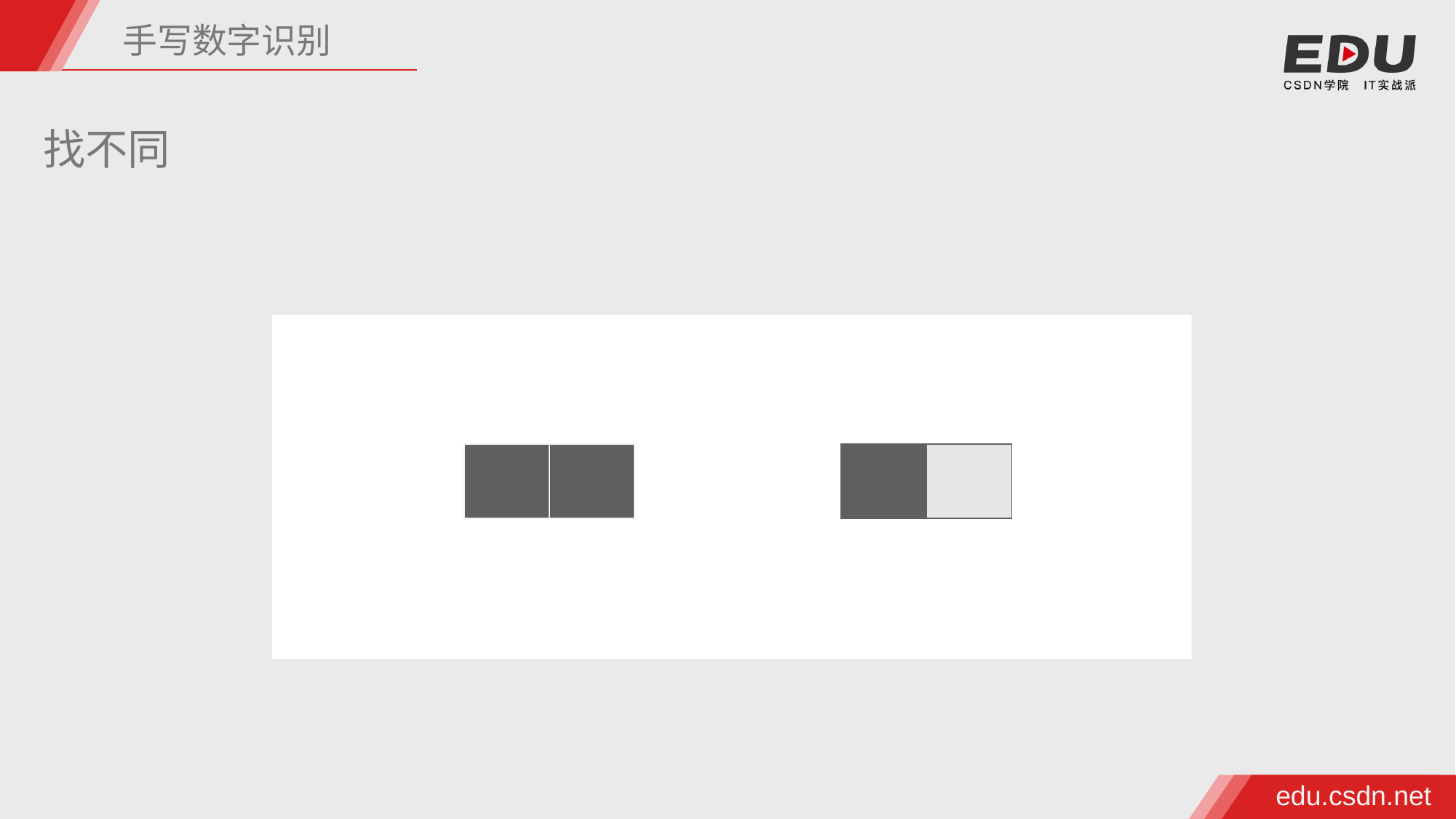

手写数字识别
找不同

|  |  |
| --- | --- |
|  |  |
| --- | --- |